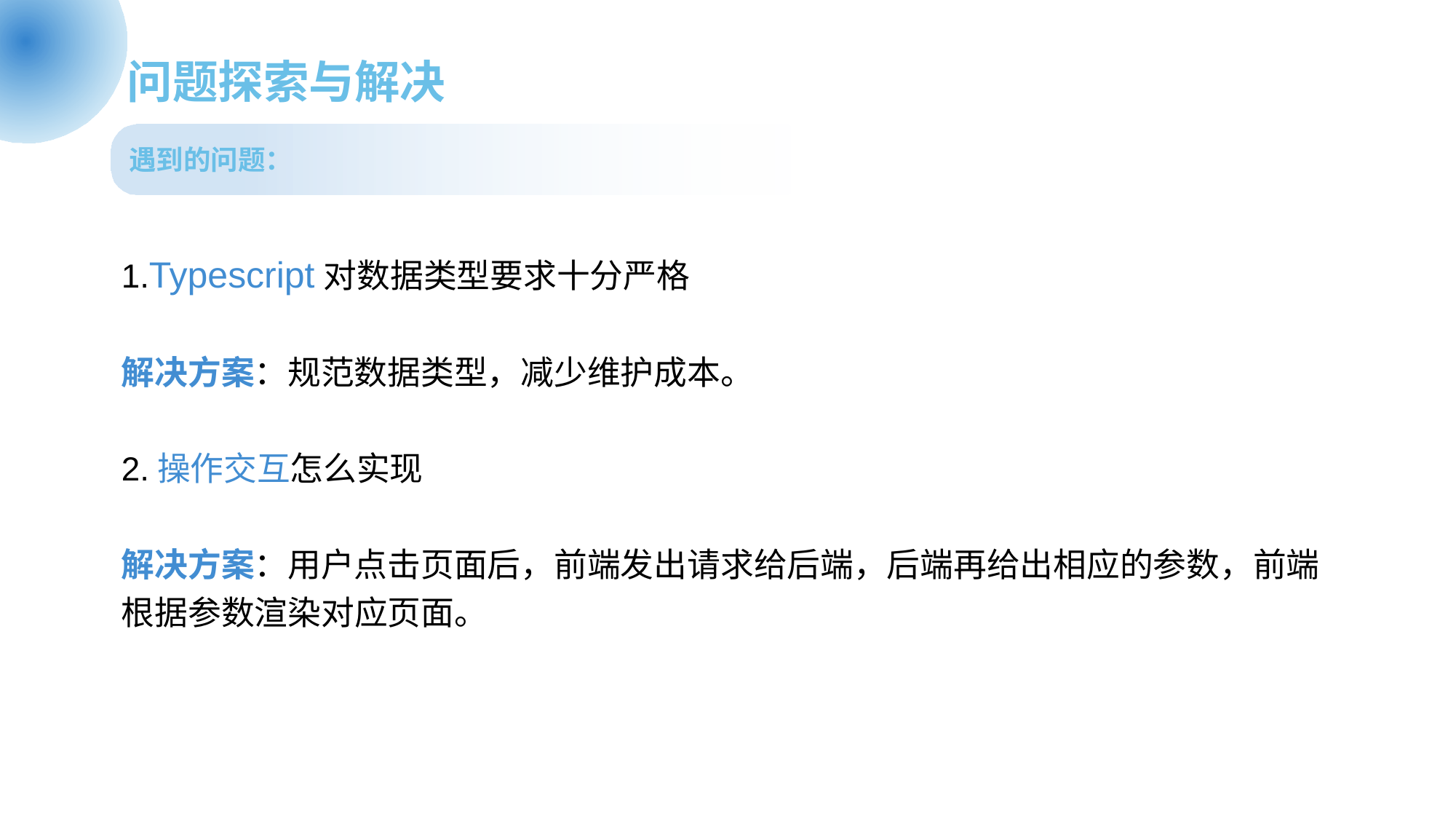

问题探索与解决
遇到的问题：
1.Typescript对数据类型要求十分严格

解决方案：规范数据类型，减少维护成本。

2.操作交互怎么实现

解决方案：用户点击页面后，前端发出请求给后端，后端再给出相应的参数，前端根据参数渲染对应页面。